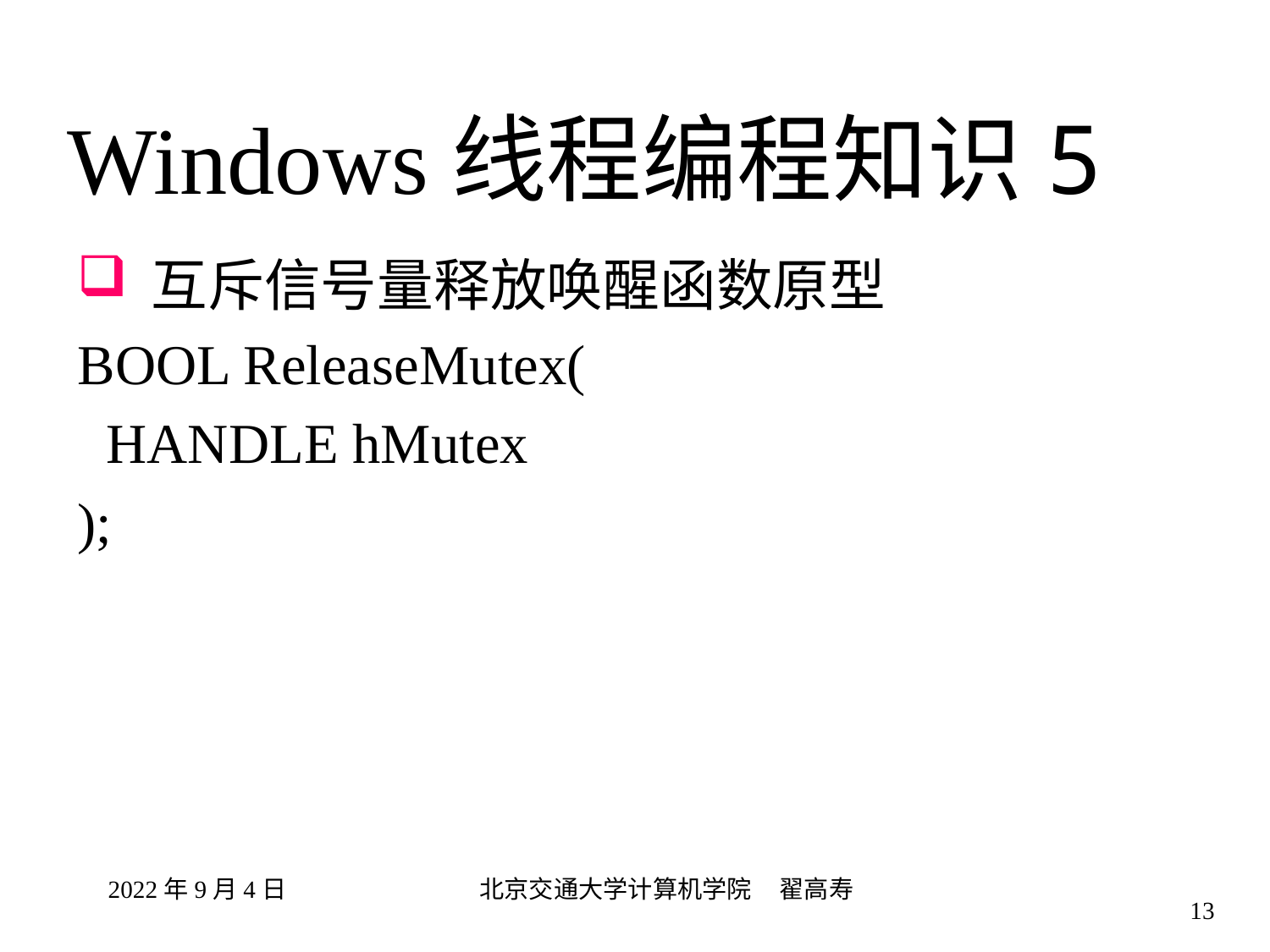

# Windows线程编程知识5
互斥信号量释放唤醒函数原型
BOOL ReleaseMutex(
  HANDLE hMutex
);
2022年9月4日
北京交通大学计算机学院     翟高寿
13